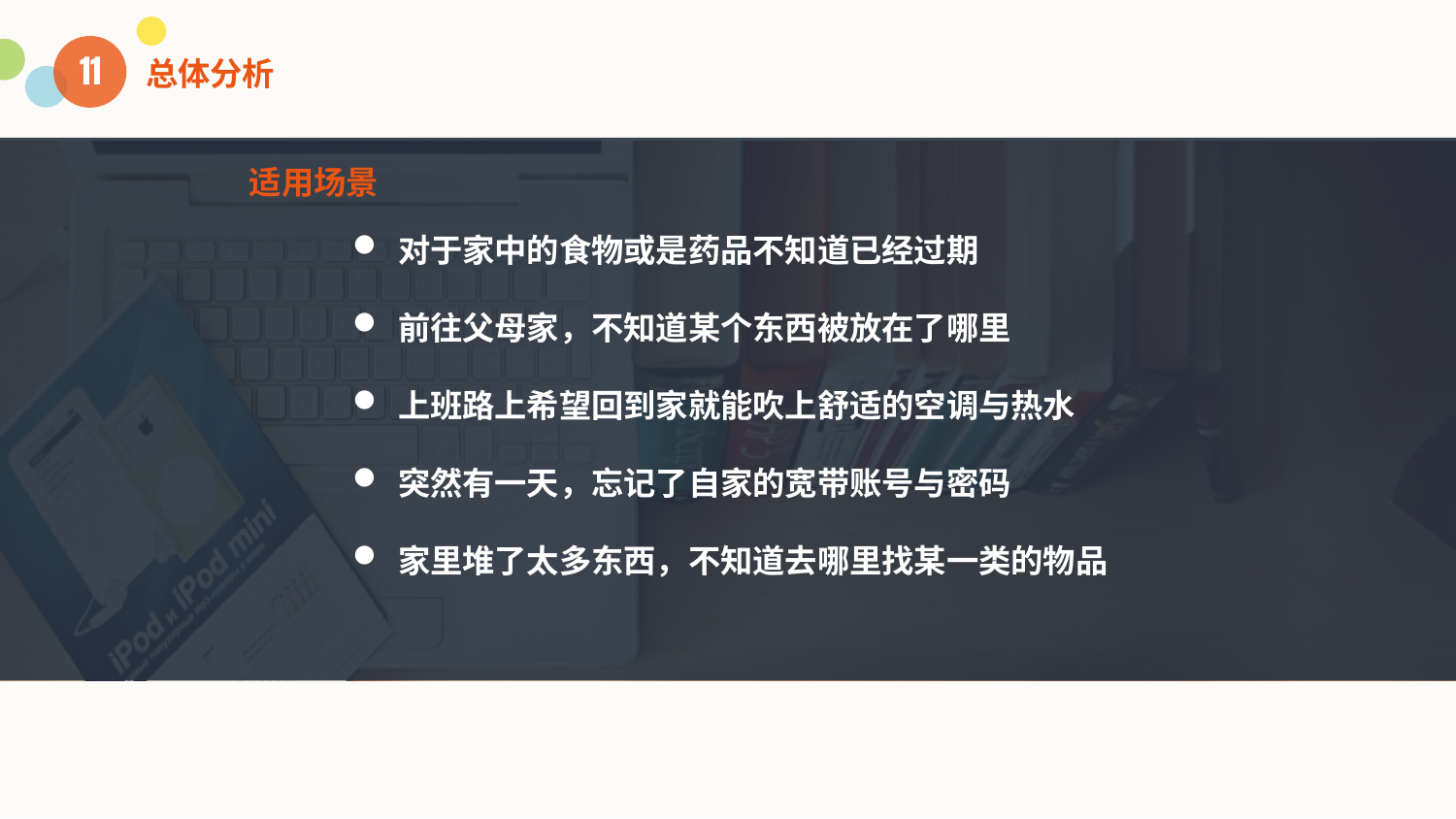

11
总体分析

适用场景
对于家中的食物或是药品不知道已经过期

前往父母家，不知道某个东西被放在了哪里

上班路上希望回到家就能吹上舒适的空调与热水

突然有一天，忘记了自家的宽带账号与密码

家里堆了太多东西，不知道去哪里找某一类的物品